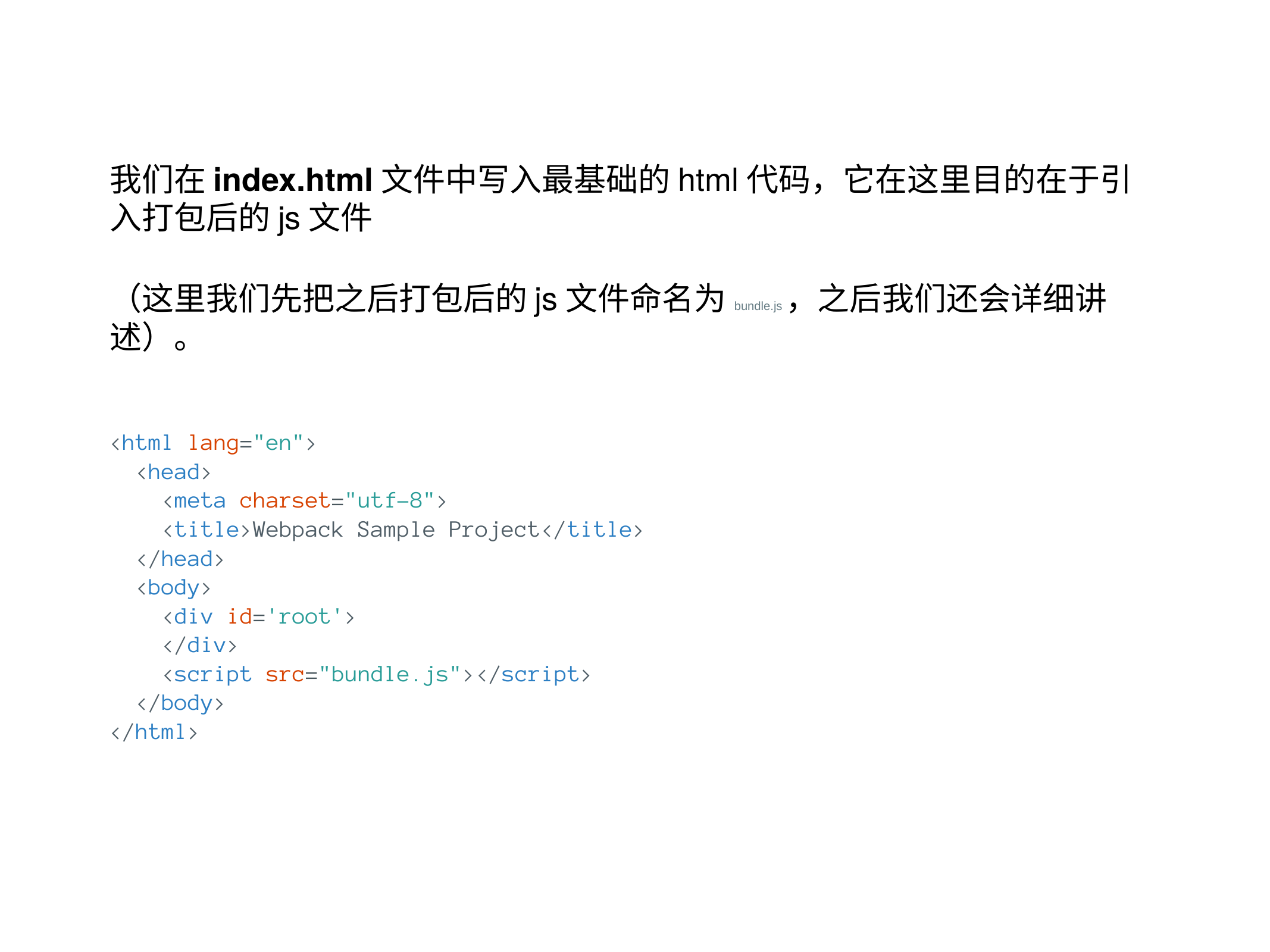

我们在index.html文件中写入最基础的html代码，它在这里目的在于引入打包后的js文件
（这里我们先把之后打包后的js文件命名为bundle.js，之后我们还会详细讲述）。

<html lang="en">
  <head>
    <meta charset="utf-8">
    <title>Webpack Sample Project</title>
  </head>
  <body>
    <div id='root'>
    </div>
    <script src="bundle.js"></script>
  </body>
</html>